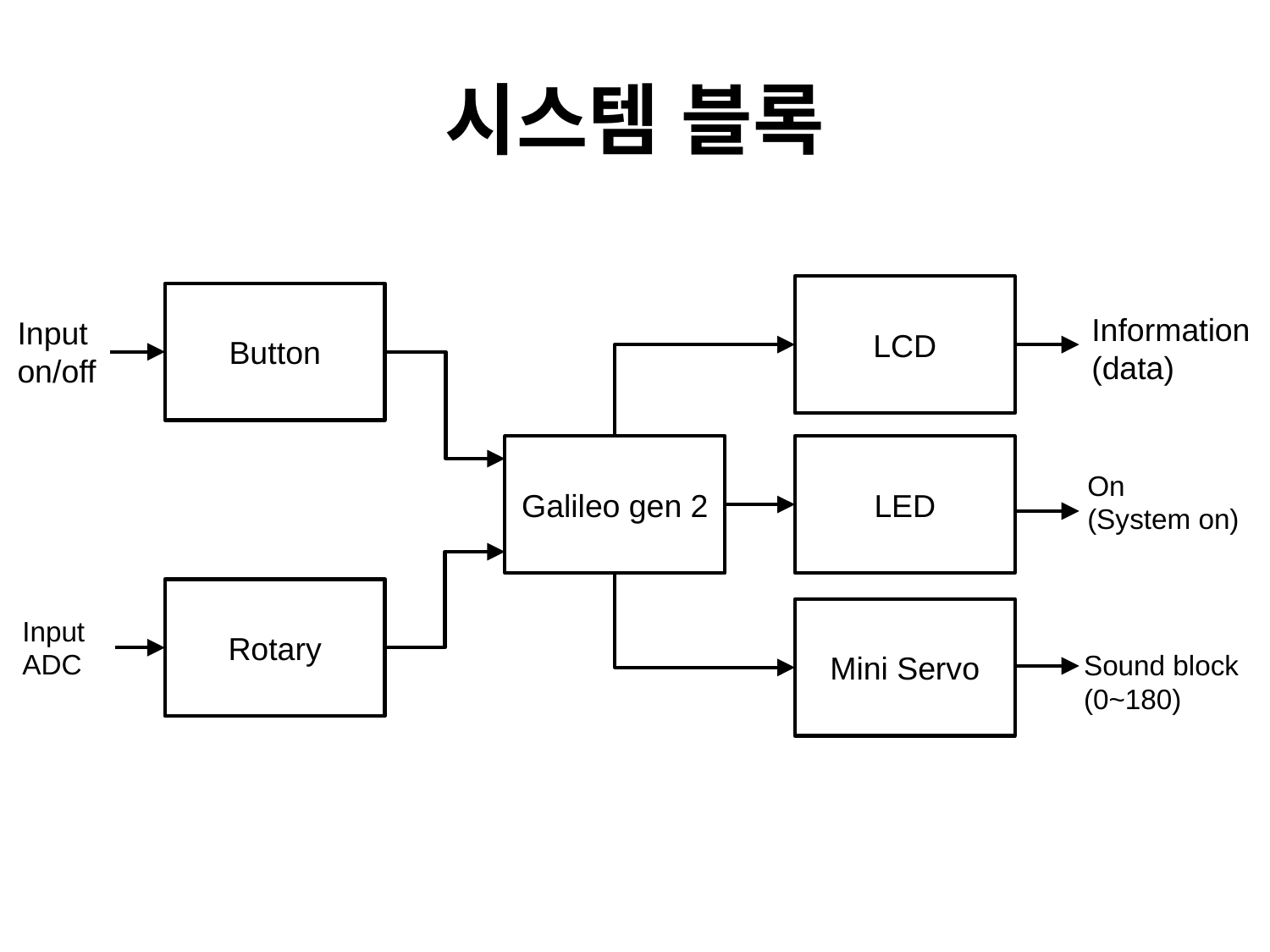

# 시스템 블록
LCD
Button
Information
(data)
Input
on/off
Galileo gen 2
LED
On
(System on)
Rotary
Mini Servo
Input
ADC
Sound block
(0~180)